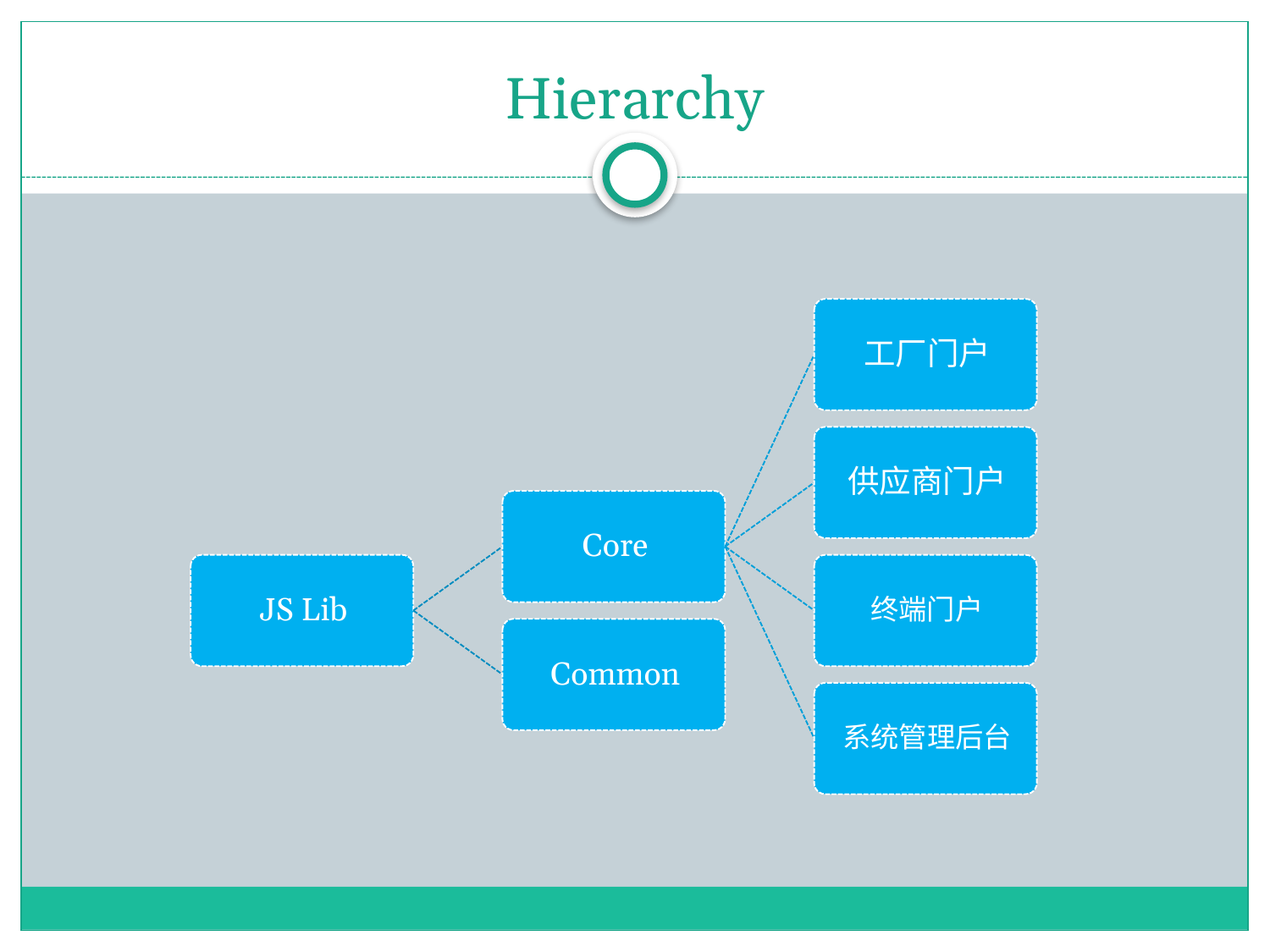

# Hierarchy
JS Lib

Core

工厂门户

供应商门户

终端门户

系统管理后台

Common